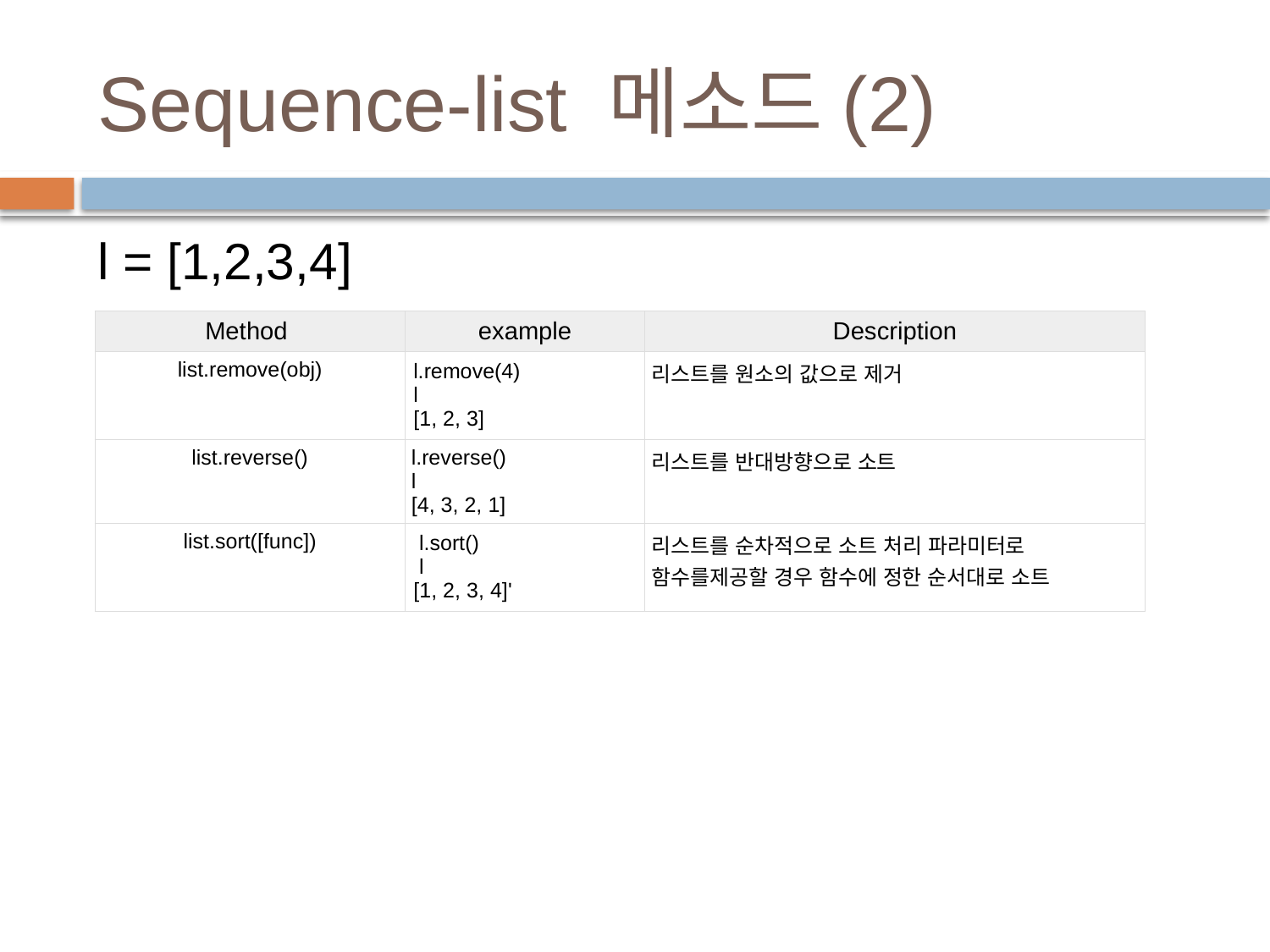

# Sequence-list 메소드(2)
l = [1,2,3,4]
| Method | example | Description |
| --- | --- | --- |
| list.remove(obj) | l.remove(4) l [1, 2, 3] | 리스트를 원소의 값으로 제거 |
| list.reverse() | l.reverse() l [4, 3, 2, 1] | 리스트를 반대방향으로 소트 |
| list.sort([func]) | l.sort() l [1, 2, 3, 4]' | 리스트를 순차적으로 소트 처리 파라미터로 함수를제공할 경우 함수에 정한 순서대로 소트 |